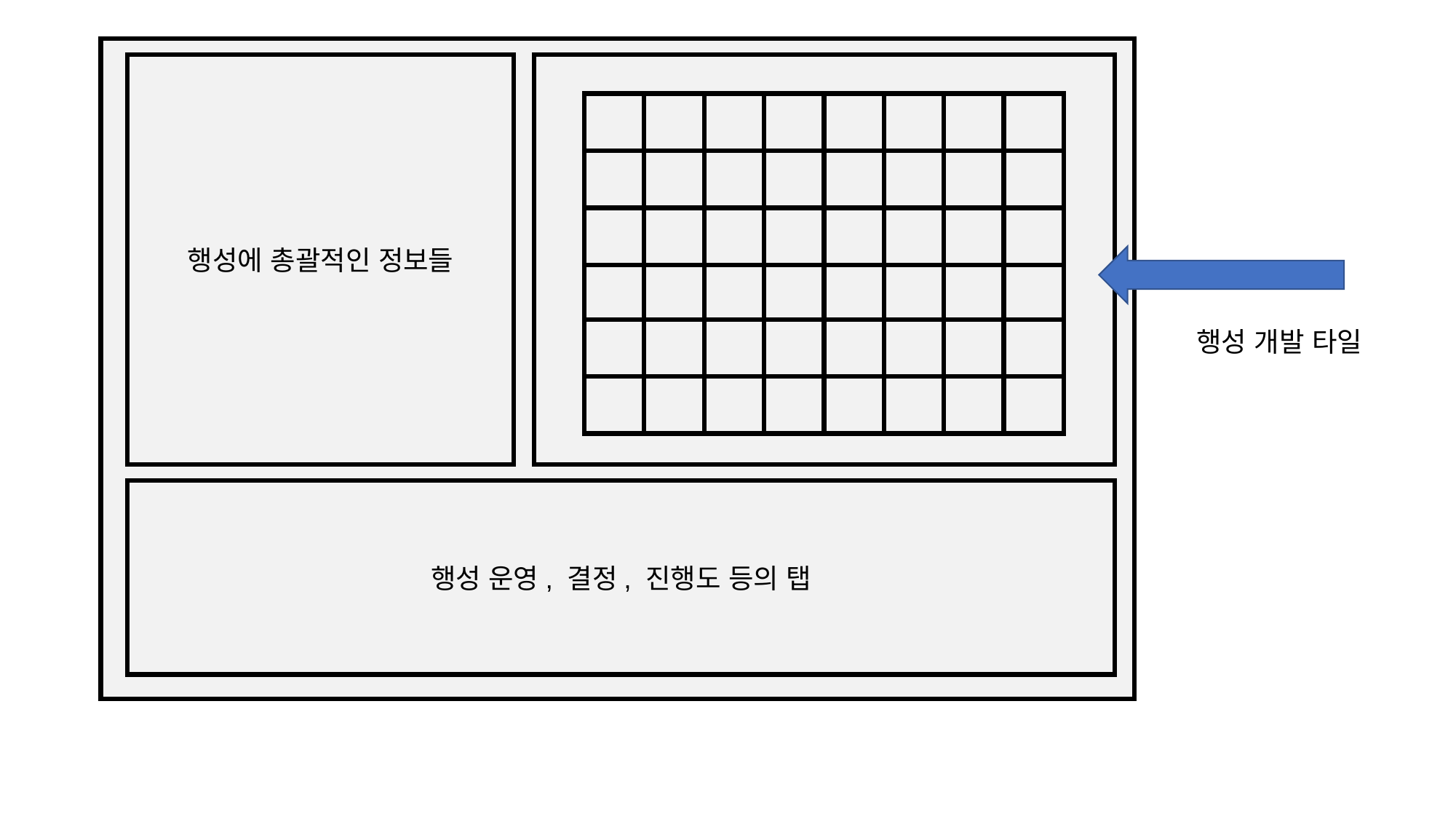

행성에 총괄적인 정보들

행성 개발 타일
행성 운영, 결정, 진행도 등의 탭